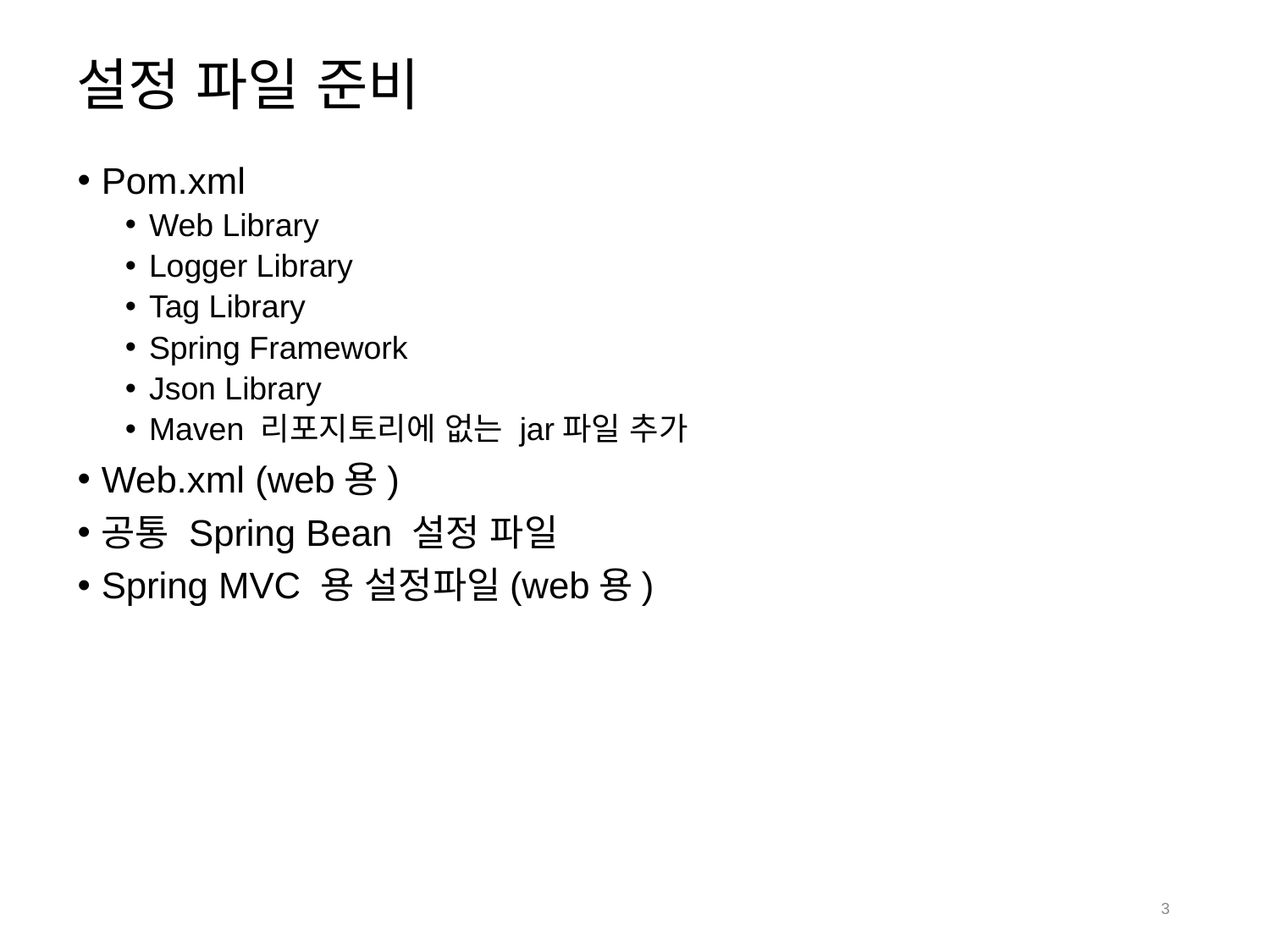

# 설정 파일 준비
Pom.xml
Web Library
Logger Library
Tag Library
Spring Framework
Json Library
Maven 리포지토리에 없는 jar파일 추가
Web.xml (web용)
공통 Spring Bean 설정 파일
Spring MVC 용 설정파일(web용)
3